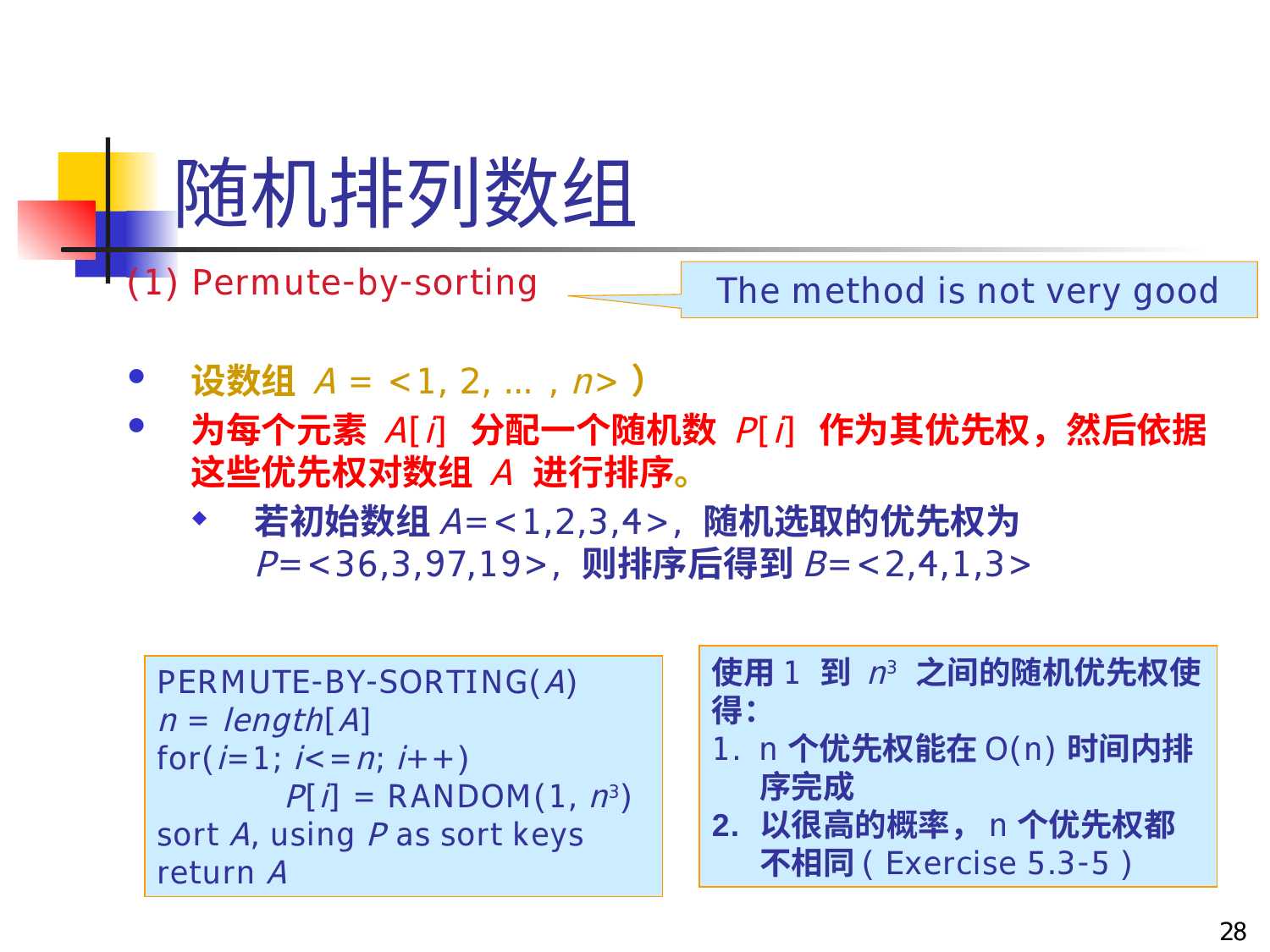

# 随机排列数组
(1) Permute-by-sorting

设数组 A = <1, 2, … , n>）
为每个元素 A[i] 分配一个随机数 P[i] 作为其优先权，然后依据这些优先权对数组 A 进行排序。
若初始数组A=<1,2,3,4>, 随机选取的优先权为P=<36,3,97,19>, 则排序后得到B=<2,4,1,3>
The method is not very good
使用1 到 n3 之间的随机优先权使得：
n个优先权能在O(n)时间内排序完成
以很高的概率，n个优先权都不相同( Exercise 5.3-5 )
PERMUTE-BY-SORTING(A)
n = length[A]
for(i=1; i<=n; i++)
	P[i] = RANDOM(1, n3)
sort A, using P as sort keys
return A
28